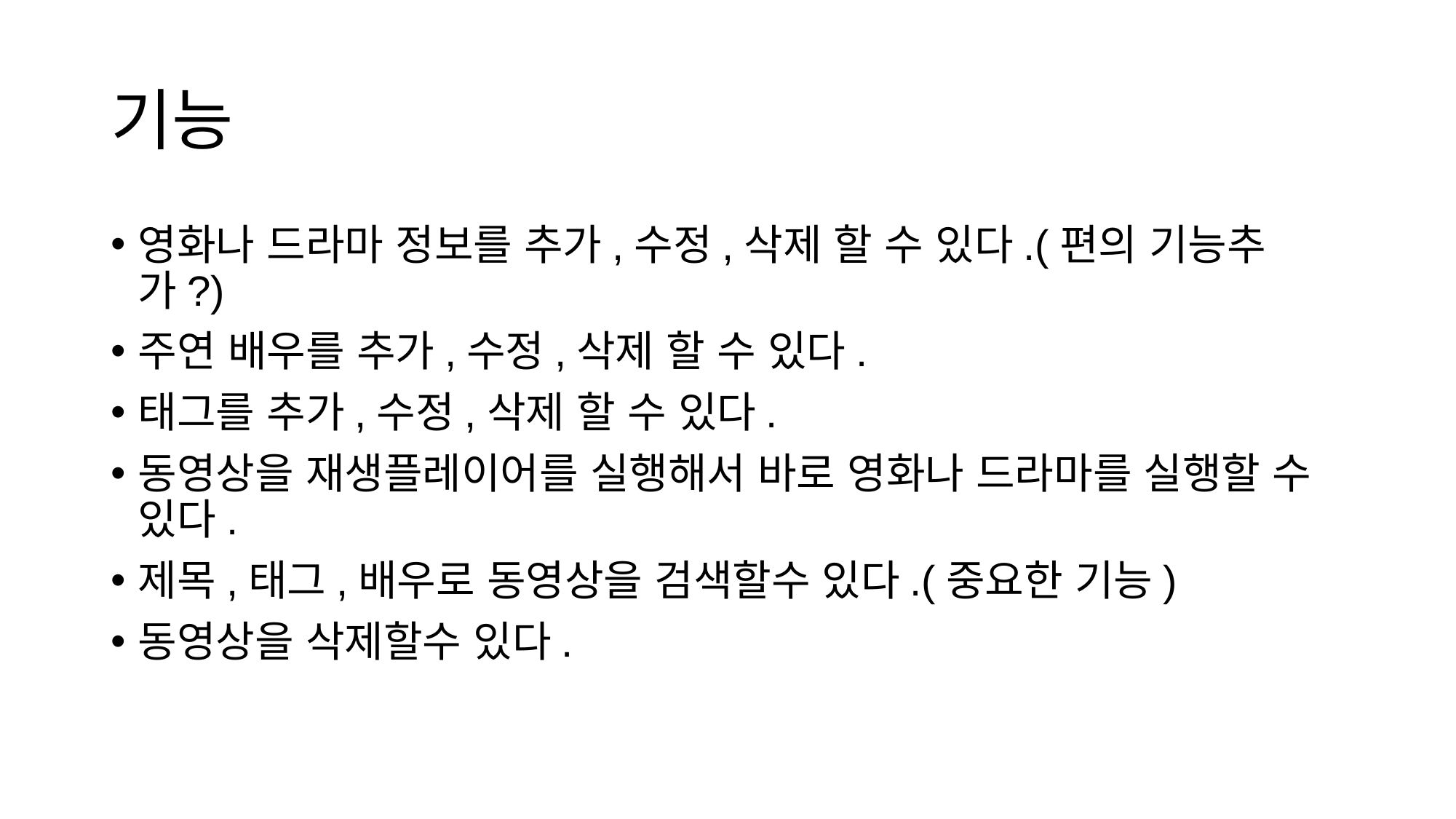

# 기능
영화나 드라마 정보를 추가,수정,삭제 할 수 있다.(편의 기능추가?)
주연 배우를 추가,수정,삭제 할 수 있다.
태그를 추가,수정,삭제 할 수 있다.
동영상을 재생플레이어를 실행해서 바로 영화나 드라마를 실행할 수 있다.
제목,태그,배우로 동영상을 검색할수 있다.(중요한 기능)
동영상을 삭제할수 있다.